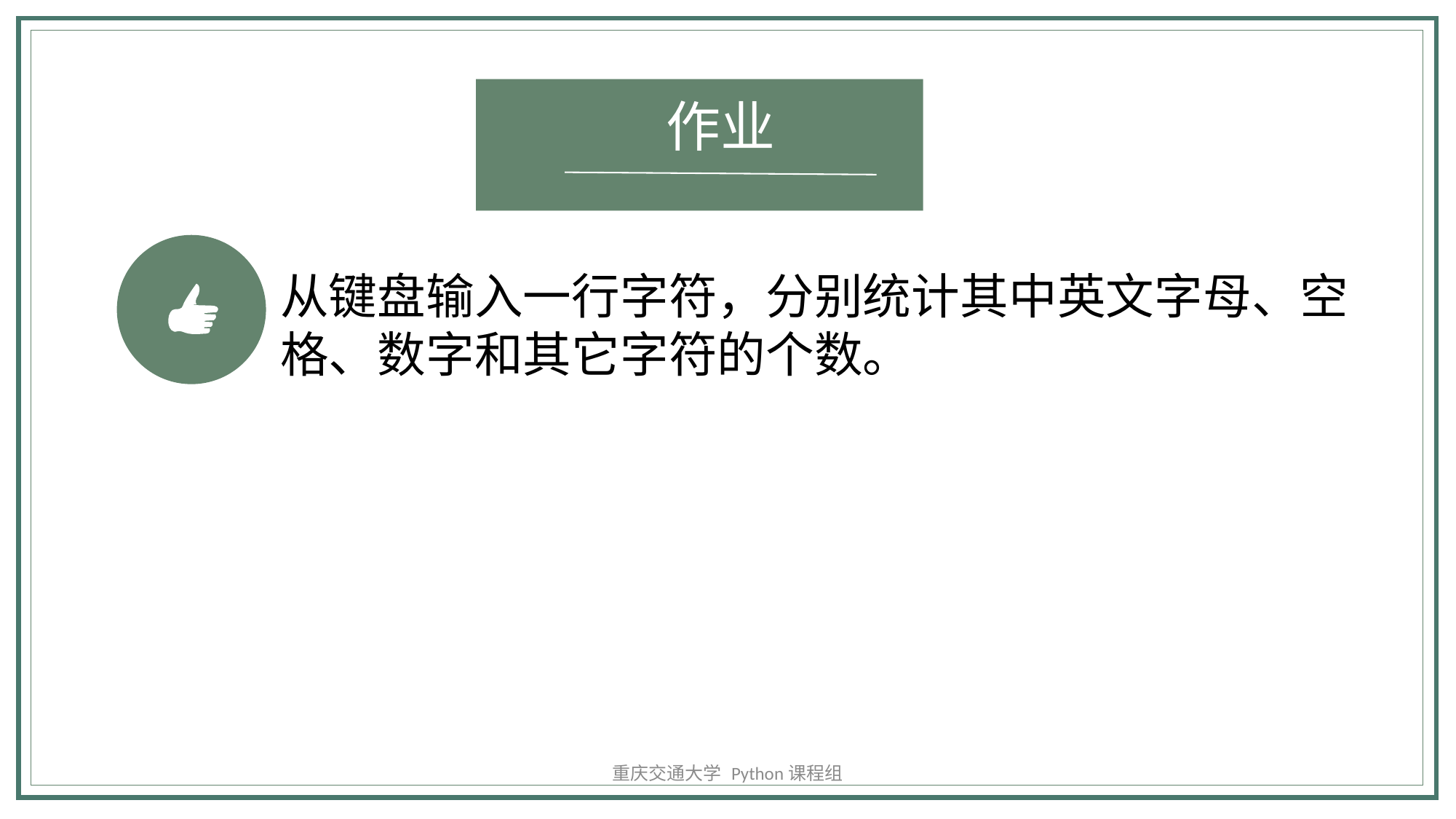

作业

从键盘输入一行字符，分别统计其中英文字母、空格、数字和其它字符的个数。

重庆交通大学 Python课程组